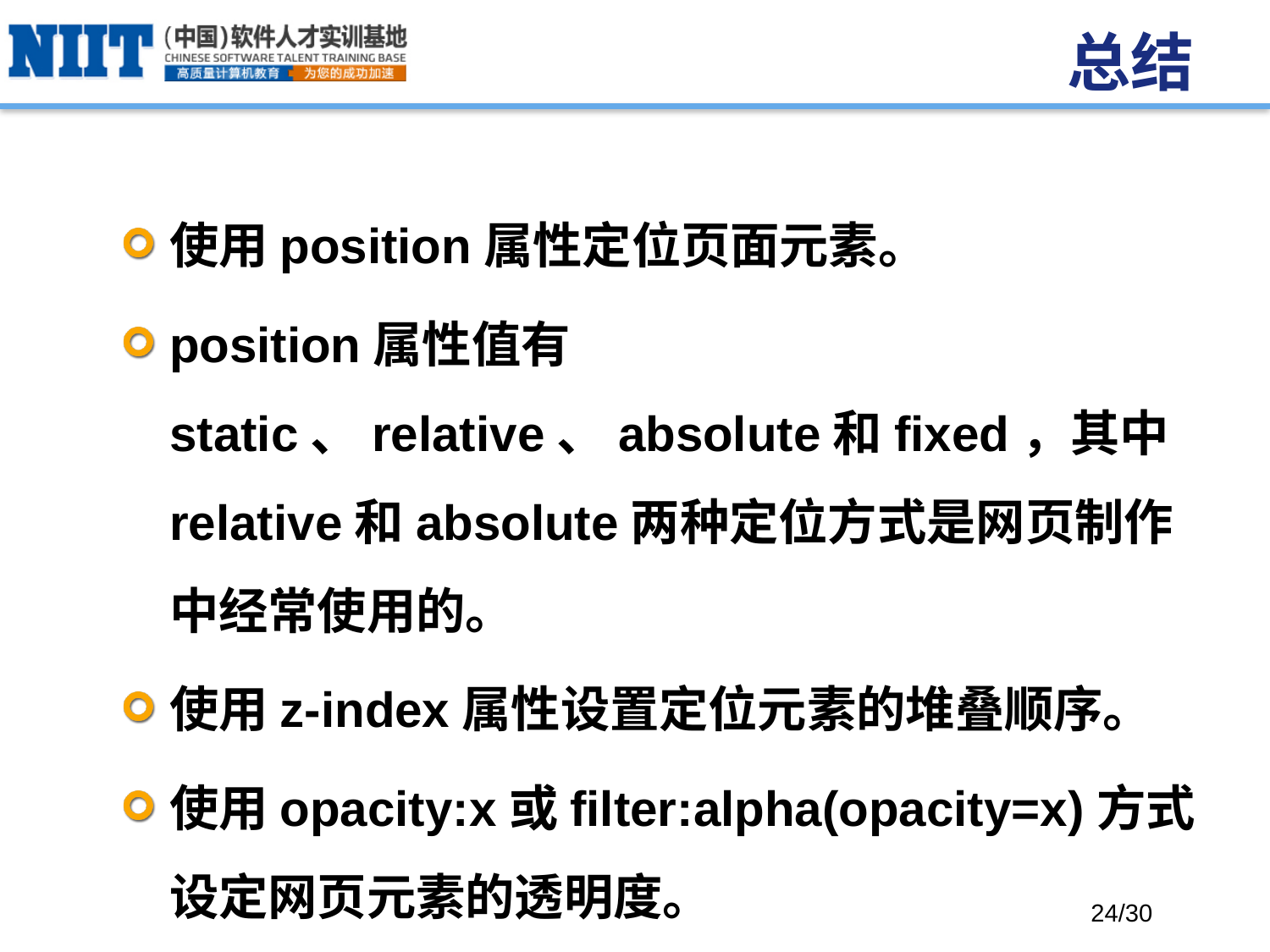

# 总结
使用position属性定位页面元素。
position属性值有static、relative、absolute和fixed，其中relative和absolute两种定位方式是网页制作中经常使用的。
使用z-index属性设置定位元素的堆叠顺序。
使用opacity:x或filter:alpha(opacity=x)方式设定网页元素的透明度。

24/30